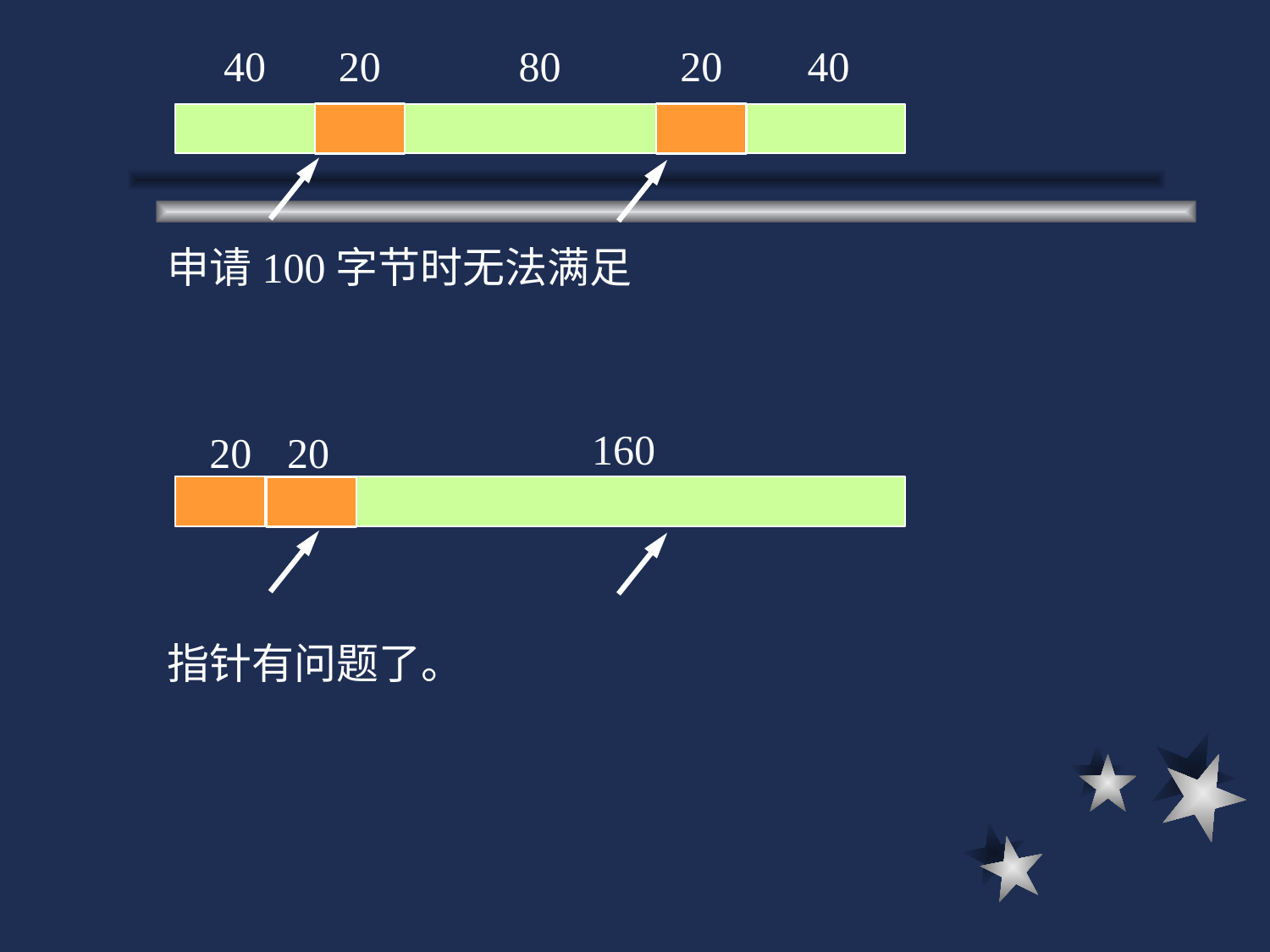

40
20
80
40
20

申请100字节时无法满足
160
20
20

指针有问题了。